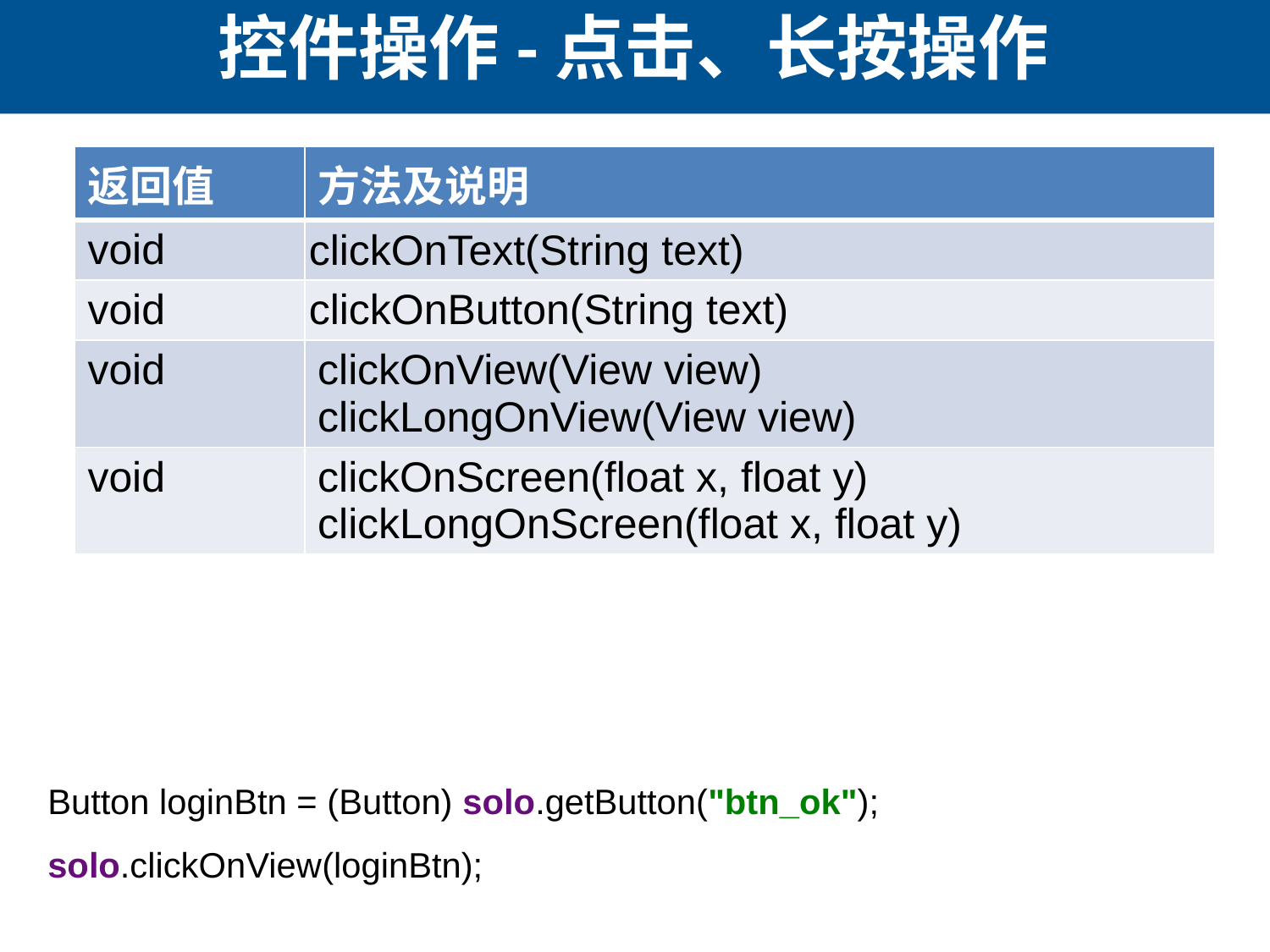

# 控件操作-点击、长按操作
| 返回值 | 方法及说明 |
| --- | --- |
| void | clickOnText(String text) |
| void | clickOnButton(String text) |
| void | clickOnView(View view) clickLongOnView(View view) |
| void | clickOnScreen(float x, float y) clickLongOnScreen(float x, float y) |
Button loginBtn = (Button) solo.getButton("btn_ok");
solo.clickOnView(loginBtn);